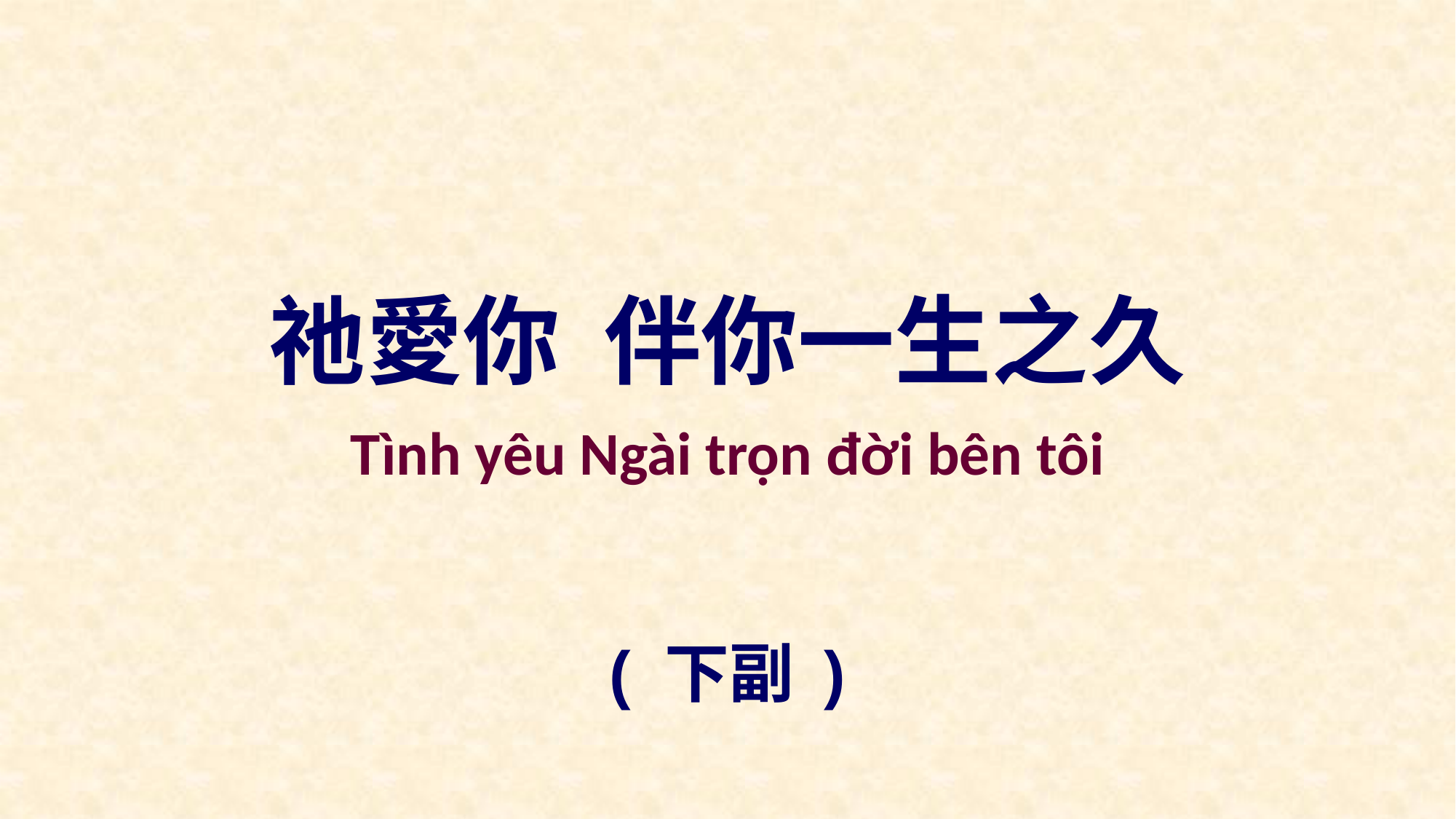

祂愛你  伴你一生之久
Tình yêu Ngài trọn đời bên tôi
( 下副 )